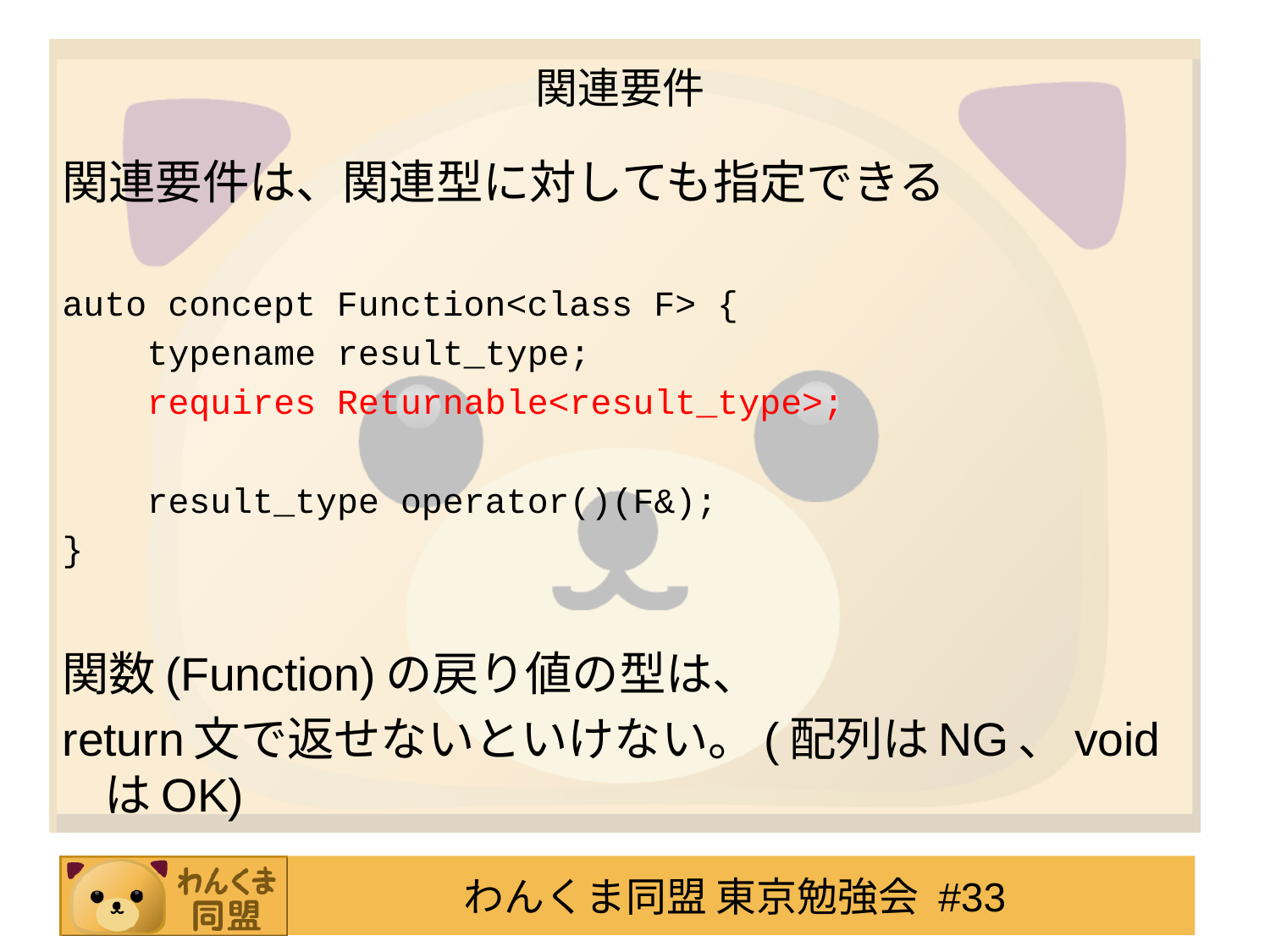

# 関連要件
関連要件は、関連型に対しても指定できる

auto concept Function<class F> {
    typename result_type;
    requires Returnable<result_type>;

    result_type operator()(F&);
}

関数(Function)の戻り値の型は、
return文で返せないといけない。(配列はNG、voidはOK)